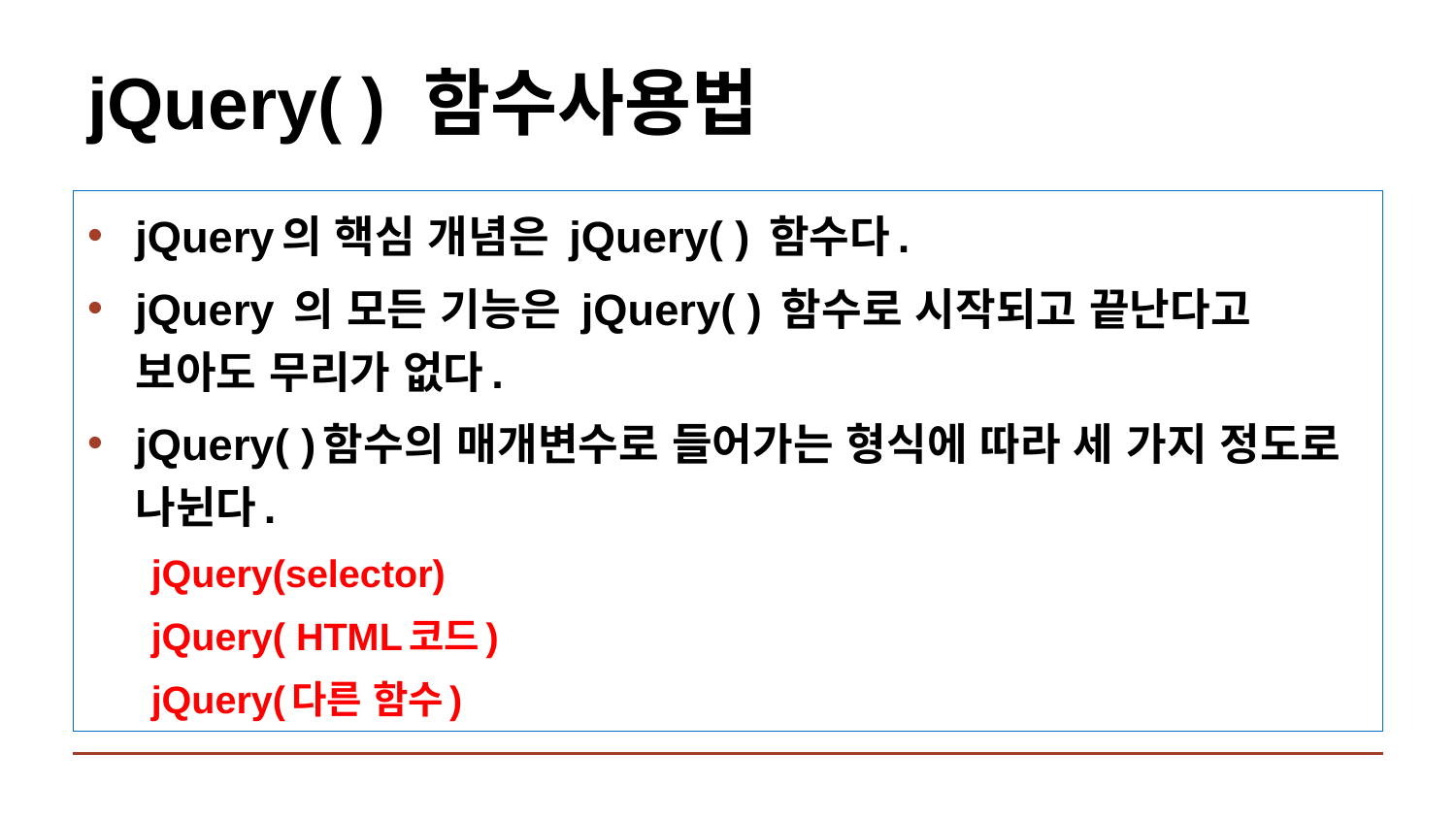

# jQuery( ) 함수사용법
jQuery의 핵심 개념은 jQuery( ) 함수다.
jQuery 의 모든 기능은 jQuery( ) 함수로 시작되고 끝난다고 보아도 무리가 없다.
jQuery( )함수의 매개변수로 들어가는 형식에 따라 세 가지 정도로 나뉜다.
jQuery(selector)
jQuery( HTML코드)
jQuery(다른 함수)